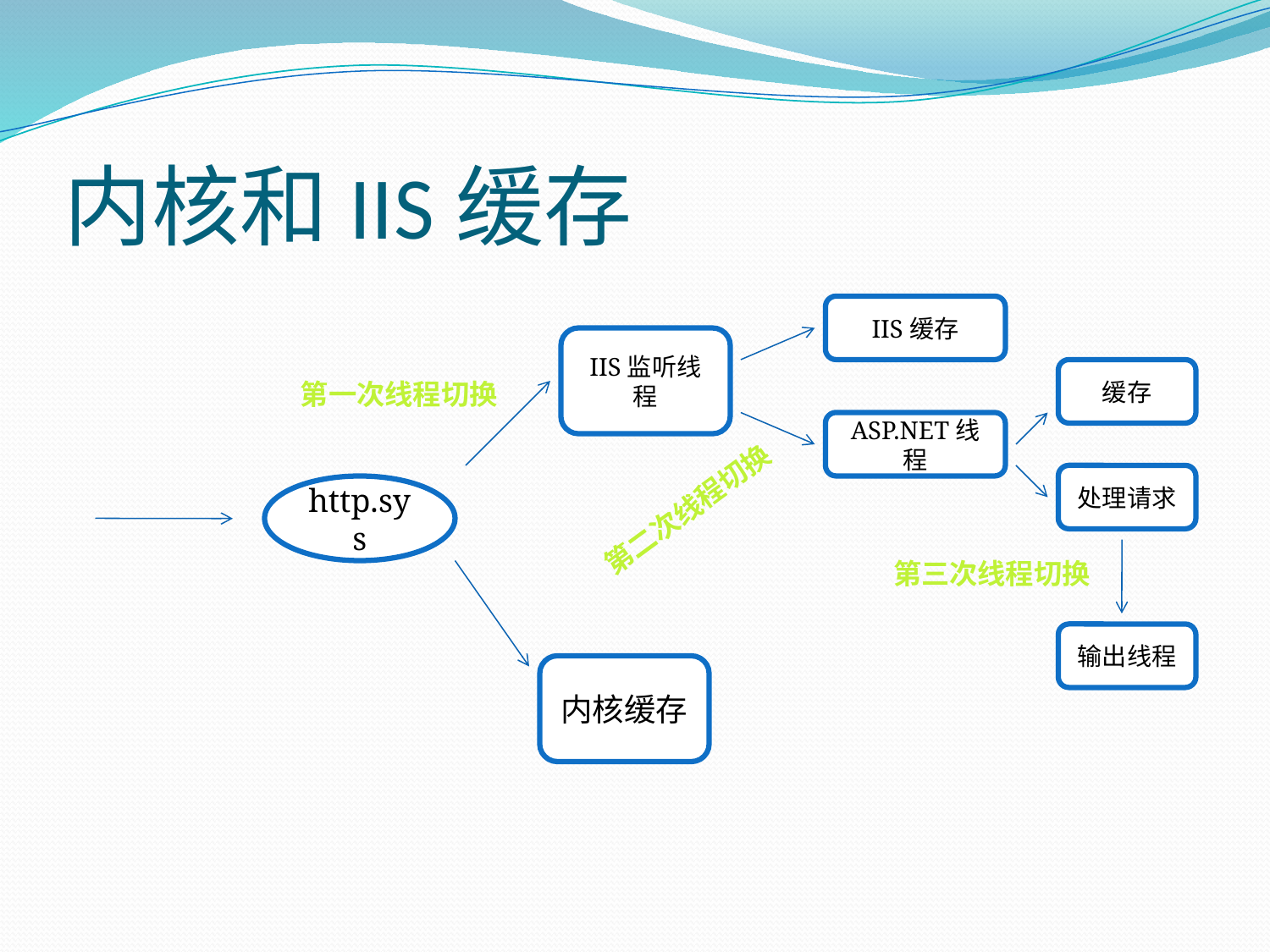

# 内核和IIS缓存

IIS缓存
IIS监听线程
缓存
第一次线程切换
ASP.NET线程
处理请求
http.sys
第二次线程切换
第三次线程切换
输出线程
内核缓存